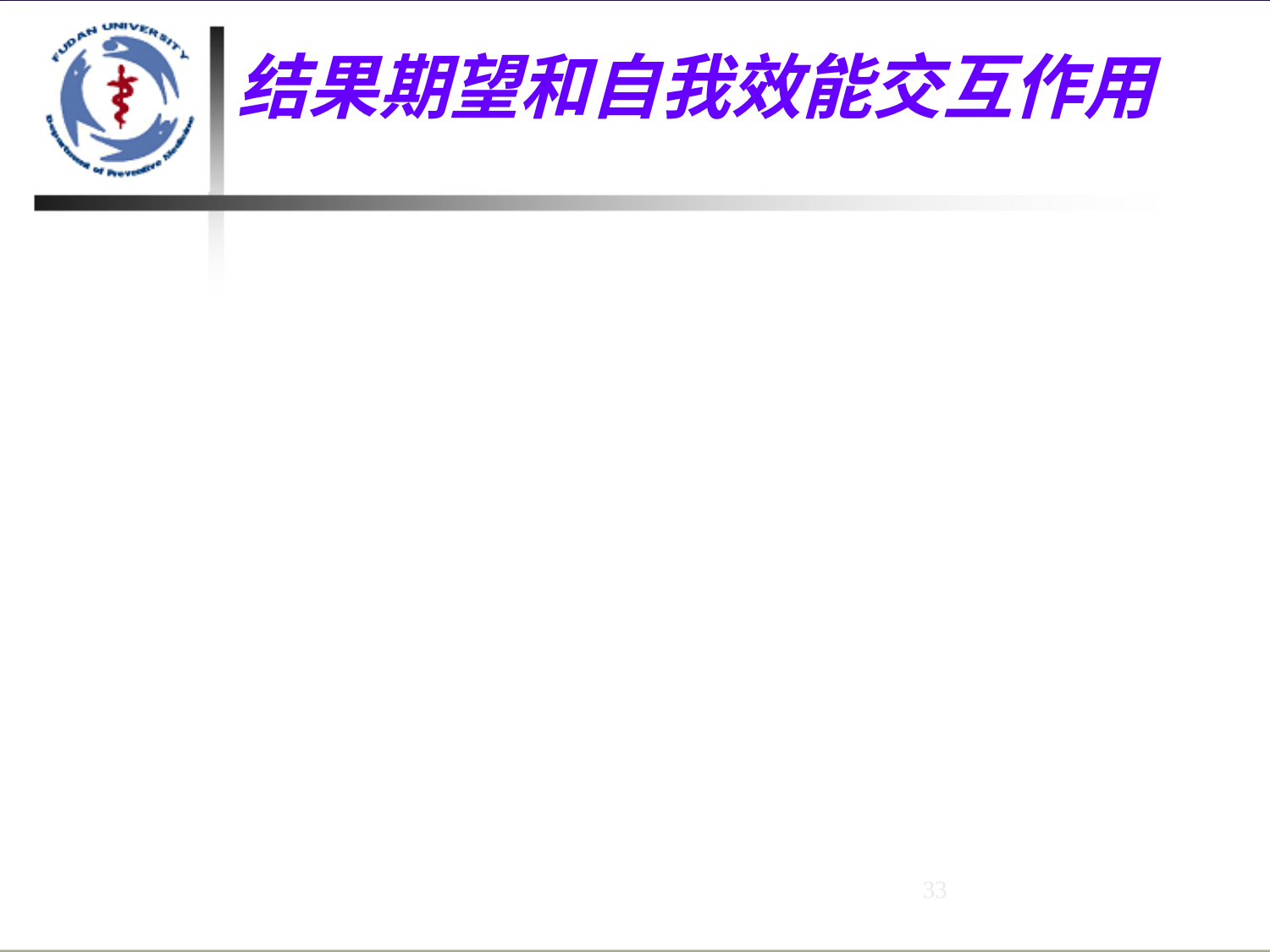

# 结果期望和自我效能交互作用
人们对结果的期望很大程度上依赖于自己在既定情境中行为水平的判断。

认为自己不适合走山路的司机会想象到车祸或身体受伤的结果；而对自己能力有充分信心的司机会预期到顺利愉快的场景。

33